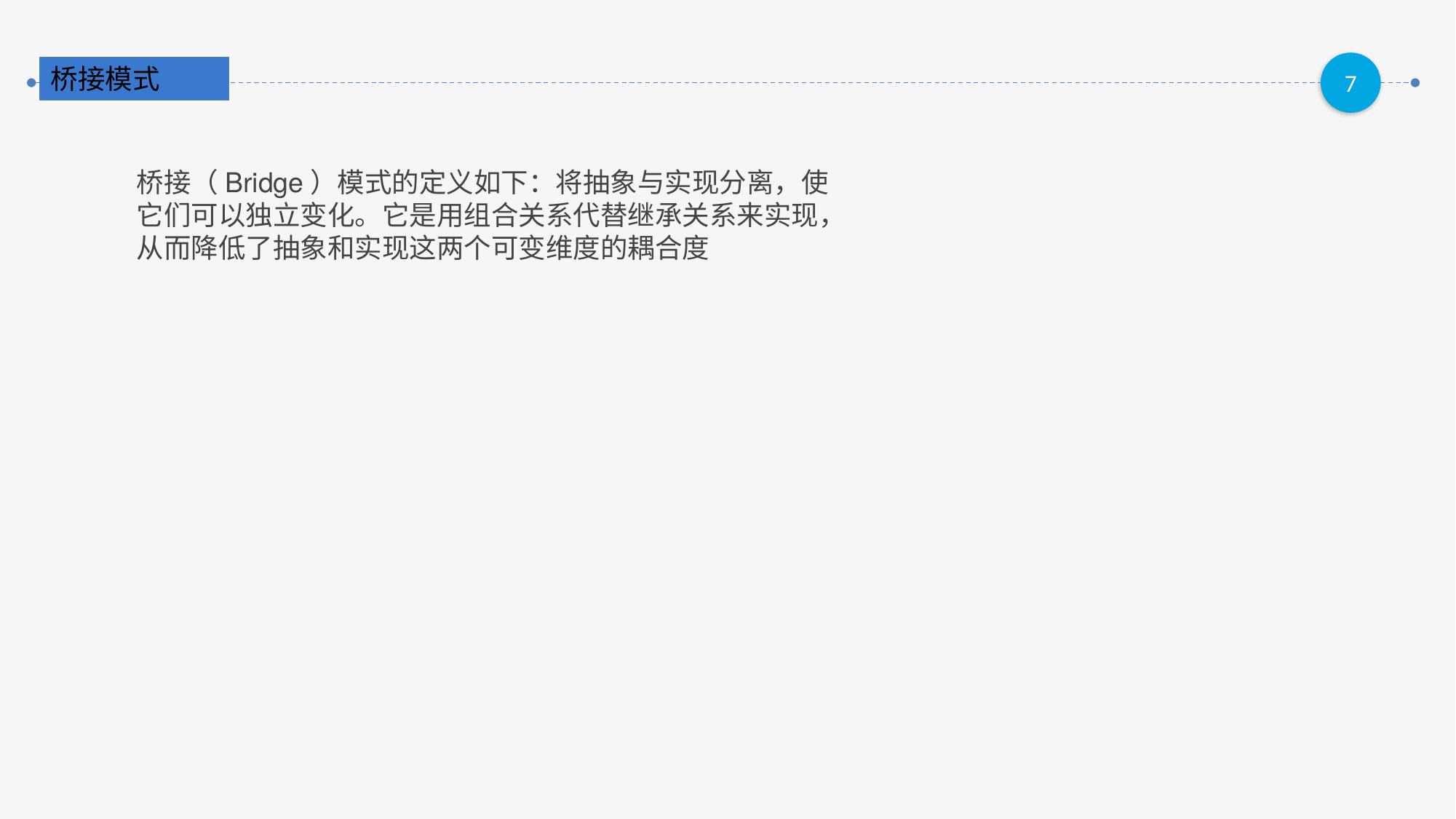

桥接模式
桥接（Bridge）模式的定义如下：将抽象与实现分离，使它们可以独立变化。它是用组合关系代替继承关系来实现，从而降低了抽象和实现这两个可变维度的耦合度